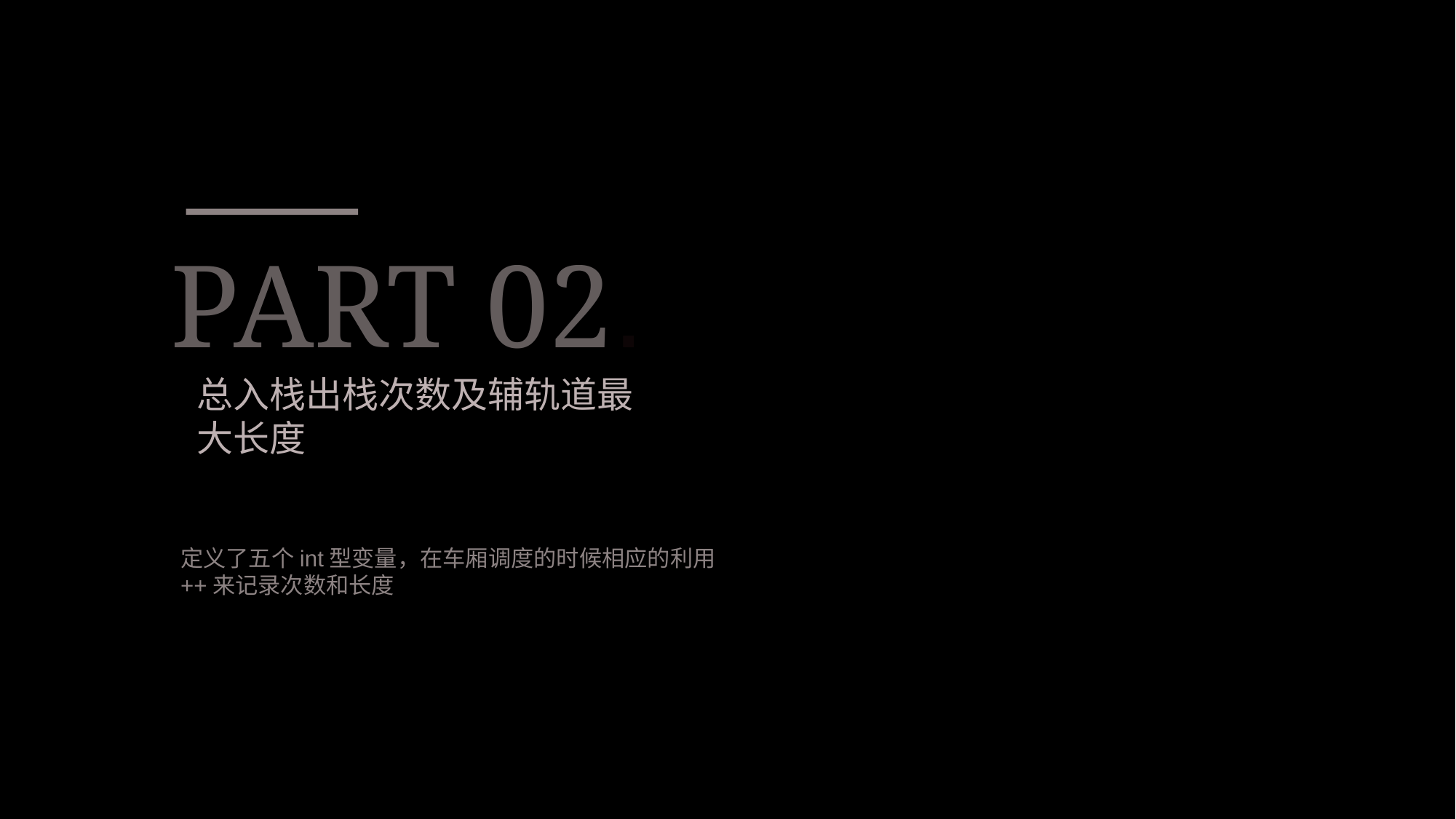

PART 02.
总入栈出栈次数及辅轨道最大长度

定义了五个int型变量，在车厢调度的时候相应的利用++来记录次数和长度